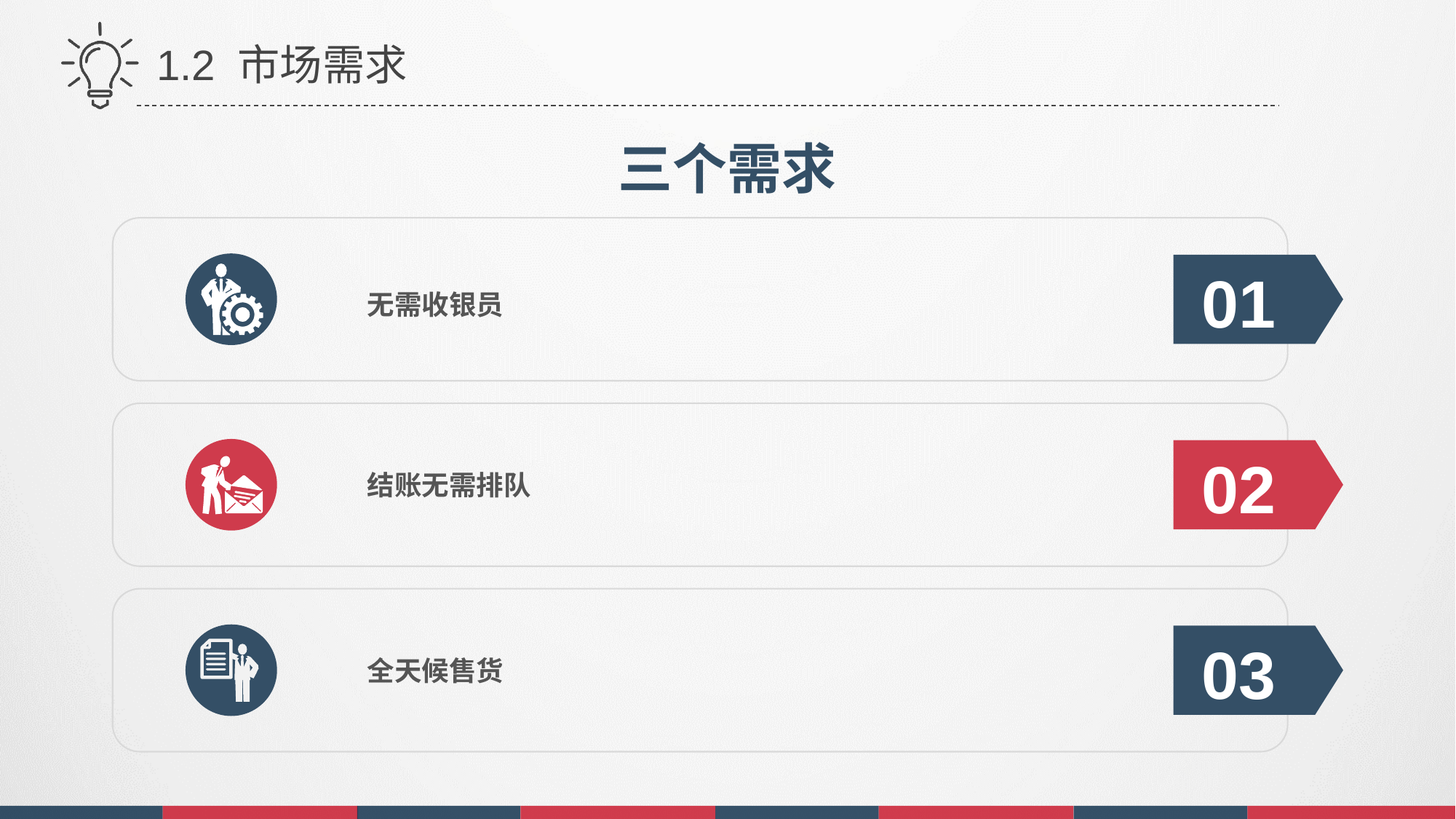

1.2 市场需求
三个需求

01

无需收银员

02
结账无需排队

03
全天候售货